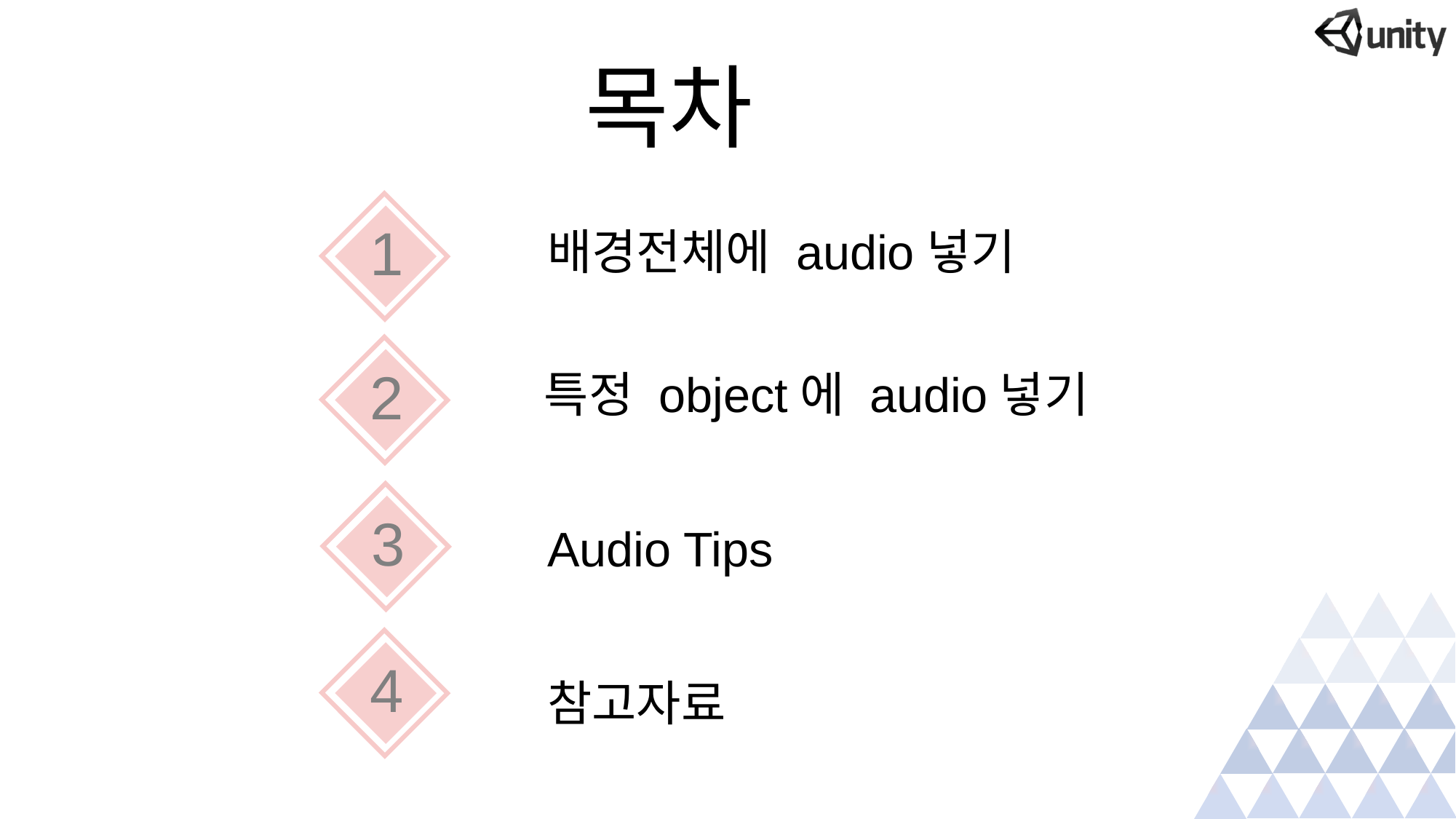

목차
1

배경전체에 audio넣기
2

특정 object에 audio넣기
3

Audio Tips

4

참고자료